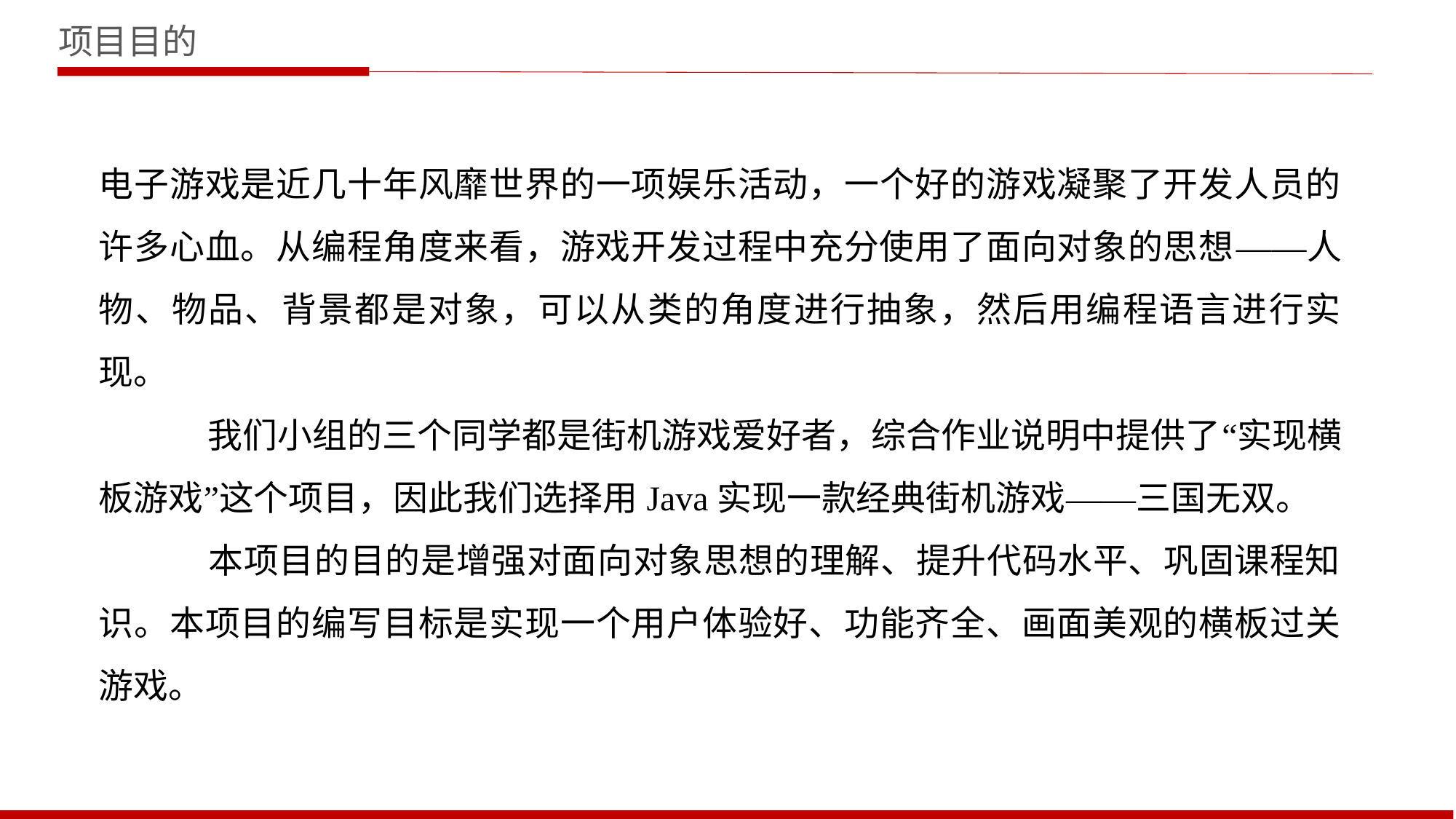

项目目的

电子游戏是近几十年风靡世界的一项娱乐活动，一个好的游戏凝聚了开发人员的许多心血。从编程角度来看，游戏开发过程中充分使用了面向对象的思想——人物、物品、背景都是对象，可以从类的角度进行抽象，然后用编程语言进行实现。
	我们小组的三个同学都是街机游戏爱好者，综合作业说明中提供了“实现横板游戏”这个项目，因此我们选择用Java实现一款经典街机游戏——三国无双。
	本项目的目的是增强对面向对象思想的理解、提升代码水平、巩固课程知识。本项目的编写目标是实现一个用户体验好、功能齐全、画面美观的横板过关游戏。